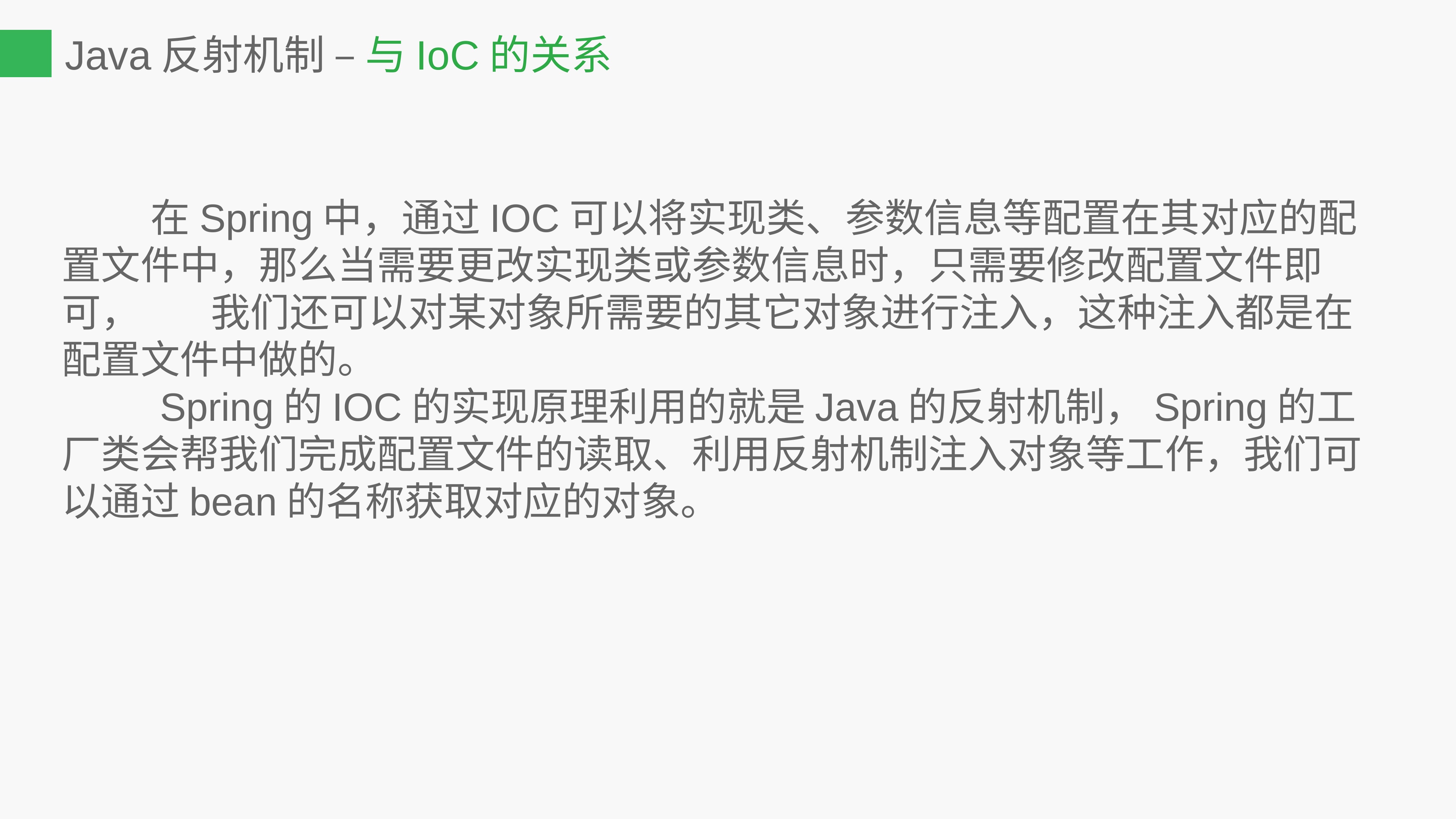

Java反射机制 – 与IoC的关系

         在Spring中，通过IOC可以将实现类、参数信息等配置在其对应的配置文件中，那么当需要更改实现类或参数信息时，只需要修改配置文件即可，        我们还可以对某对象所需要的其它对象进行注入，这种注入都是在配置文件中做的。
         Spring的IOC的实现原理利用的就是Java的反射机制，Spring的工厂类会帮我们完成配置文件的读取、利用反射机制注入对象等工作，我们可以通过bean的名称获取对应的对象。